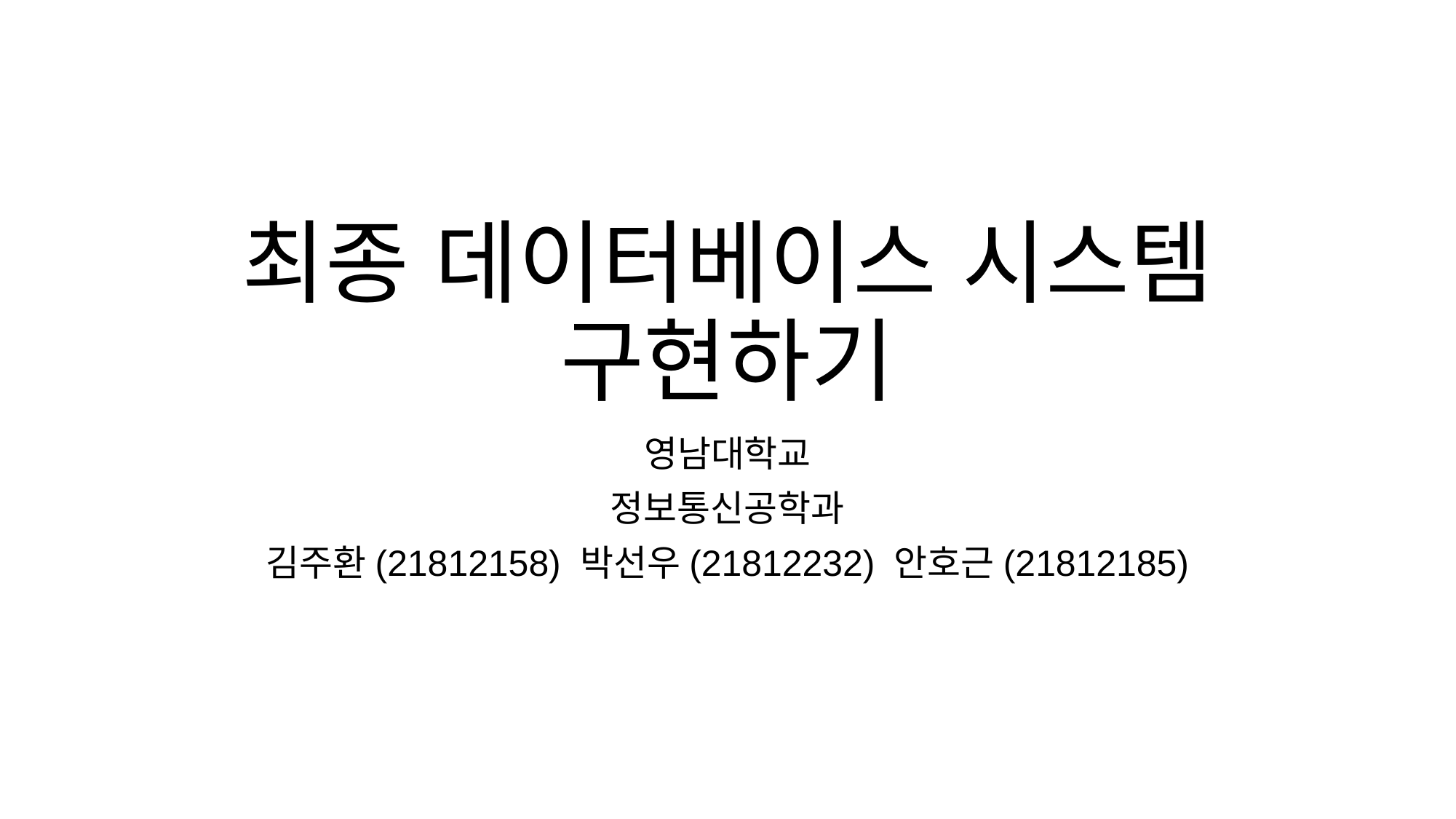

# 최종 데이터베이스 시스템 구현하기
영남대학교
정보통신공학과
김주환(21812158) 박선우(21812232) 안호근(21812185)